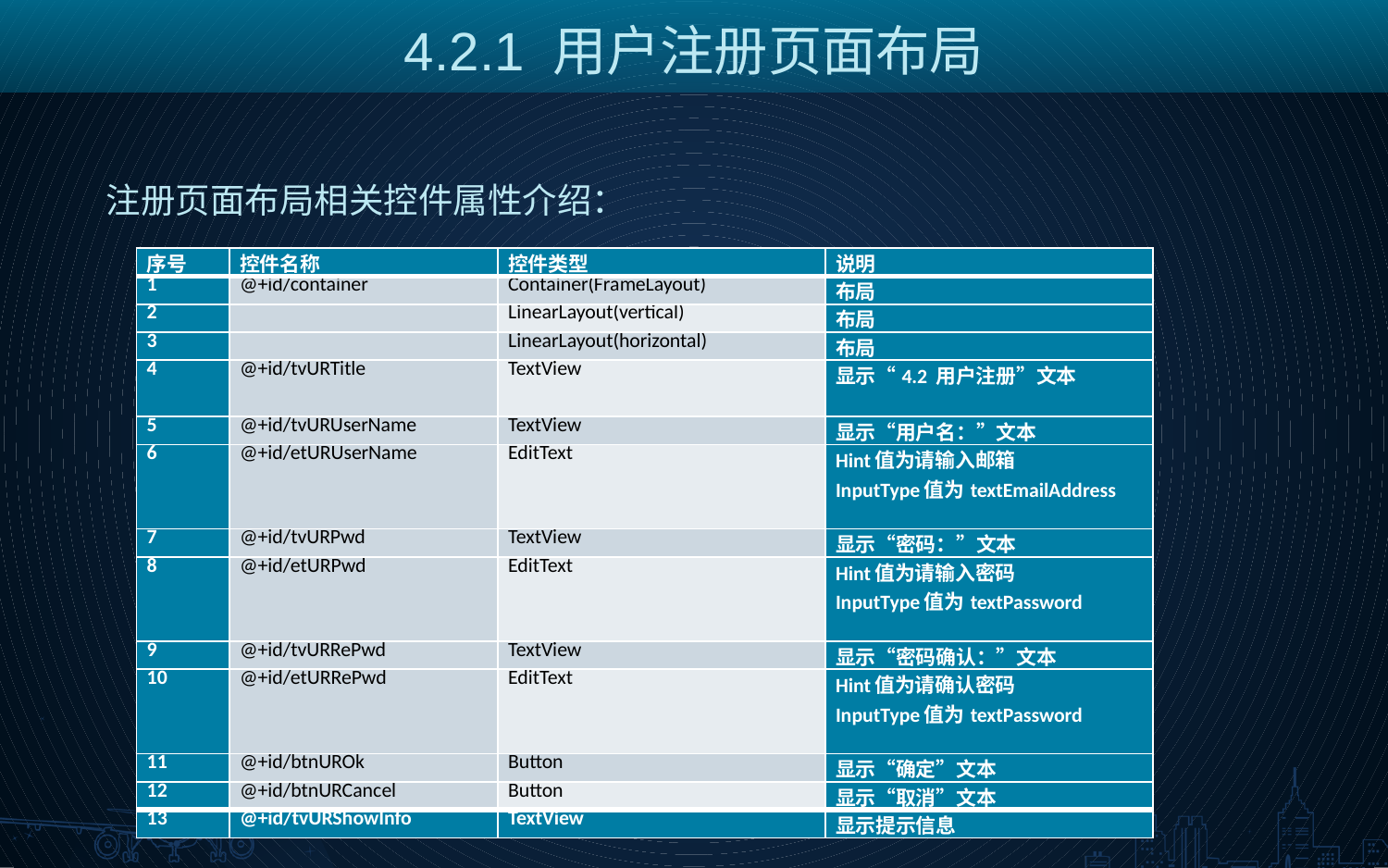

4.2.1 用户注册页面布局
注册页面布局相关控件属性介绍：
| 序号 | 控件名称 | 控件类型 | 说明 |
| --- | --- | --- | --- |
| 1 | @+id/container | Container(FrameLayout) | 布局 |
| 2 |  | LinearLayout(vertical) | 布局 |
| 3 |  | LinearLayout(horizontal) | 布局 |
| 4 | @+id/tvURTitle | TextView | 显示“4.2 用户注册”文本 |
| 5 | @+id/tvURUserName | TextView | 显示“用户名：”文本 |
| 6 | @+id/etURUserName | EditText | Hint值为请输入邮箱 InputType值为textEmailAddress |
| 7 | @+id/tvURPwd | TextView | 显示“密码：”文本 |
| 8 | @+id/etURPwd | EditText | Hint值为请输入密码 InputType值为textPassword |
| 9 | @+id/tvURRePwd | TextView | 显示“密码确认：”文本 |
| 10 | @+id/etURRePwd | EditText | Hint值为请确认密码 InputType值为textPassword |
| 11 | @+id/btnUROk | Button | 显示“确定”文本 |
| 12 | @+id/btnURCancel | Button | 显示“取消”文本 |
| 13 | @+id/tvURShowInfo | TextView | 显示提示信息 |